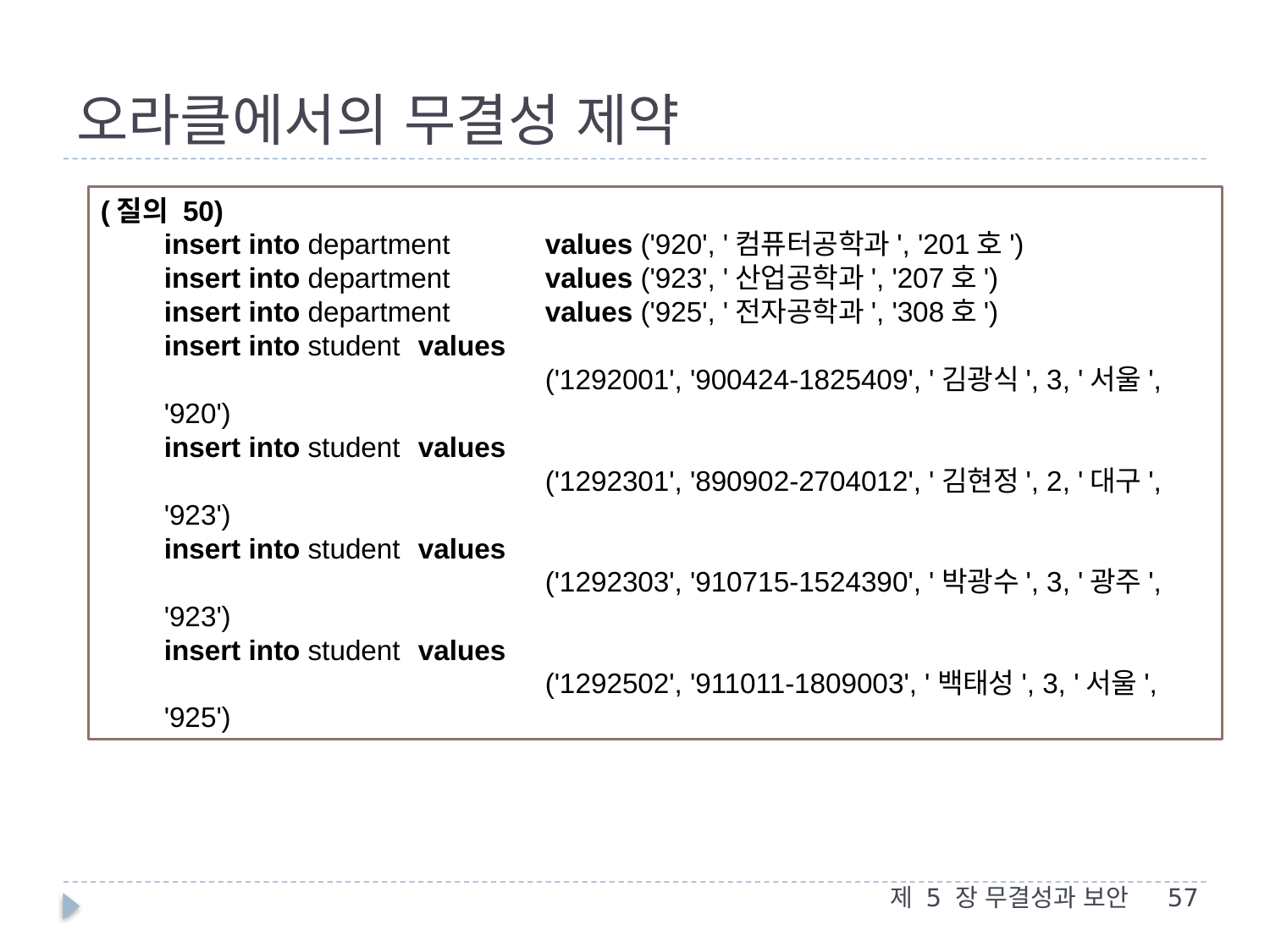

# 오라클에서의 무결성 제약

(질의 50)
insert into department 	values ('920', '컴퓨터공학과', '201호')
insert into department 	values ('923', '산업공학과', '207호')
insert into department 	values ('925', '전자공학과', '308호')
insert into student 	values
			('1292001', '900424-1825409', '김광식', 3, '서울', '920')
insert into student 	values
			('1292301', '890902-2704012', '김현정', 2, '대구', '923')
insert into student 	values
			('1292303', '910715-1524390', '박광수', 3, '광주', '923')
insert into student 	values
			('1292502', '911011-1809003', '백태성', 3, '서울', '925')
제 5 장 무결성과 보안
57